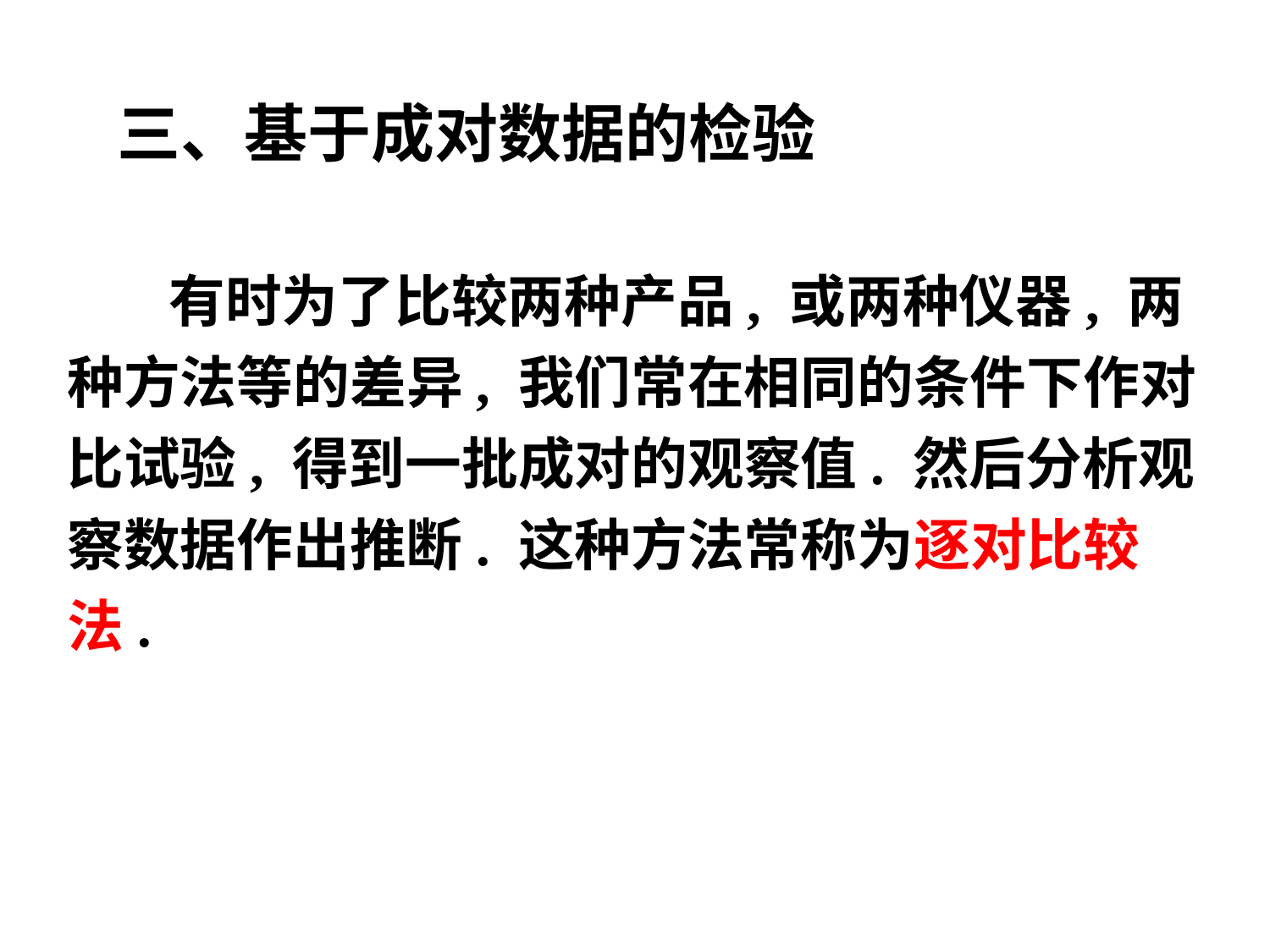

# 三、基于成对数据的检验
        有时为了比较两种产品, 或两种仪器, 两种方法等的差异, 我们常在相同的条件下作对比试验, 得到一批成对的观察值. 然后分析观察数据作出推断. 这种方法常称为逐对比较法.